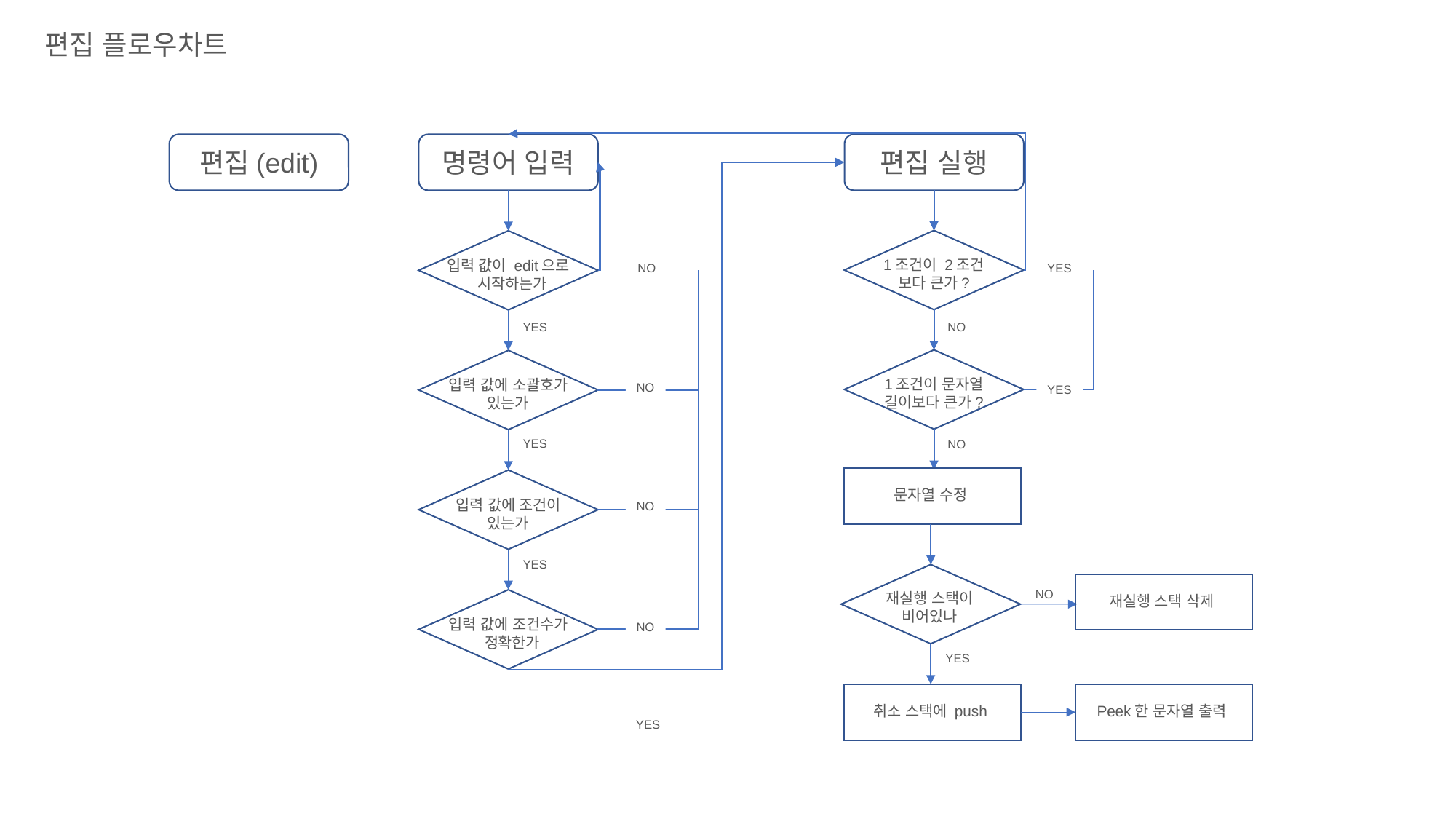

편집 플로우차트
편집 실행
편집(edit)
명령어 입력

1조건이 2조건
보다 큰가?
입력 값이 edit으로
 시작하는가
NO
YES
YES
NO

1조건이 문자열
길이보다 큰가?
입력 값에 소괄호가
있는가
NO
YES
YES
NO

문자열 수정
입력 값에 조건이
있는가
NO
YES

NO
재실행 스택이
비어있나
재실행 스택 삭제

입력 값에 조건수가
 정확한가
NO
YES

취소 스택에 push
Peek한 문자열 출력
YES